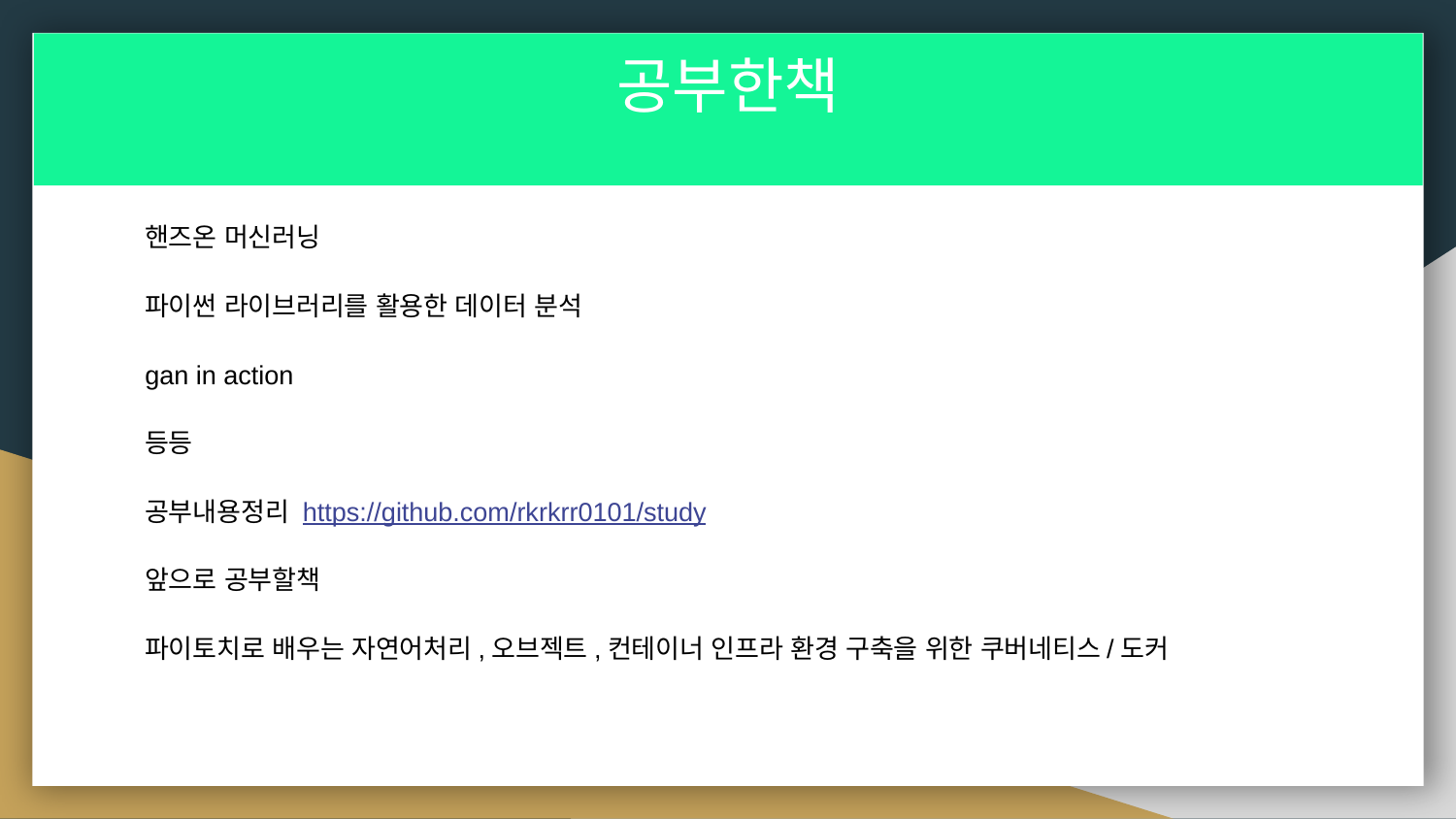

# 공부한책
핸즈온 머신러닝
파이썬 라이브러리를 활용한 데이터 분석
gan in action
등등
공부내용정리 https://github.com/rkrkrr0101/study
앞으로 공부할책
파이토치로 배우는 자연어처리,오브젝트,컨테이너 인프라 환경 구축을 위한 쿠버네티스/도커